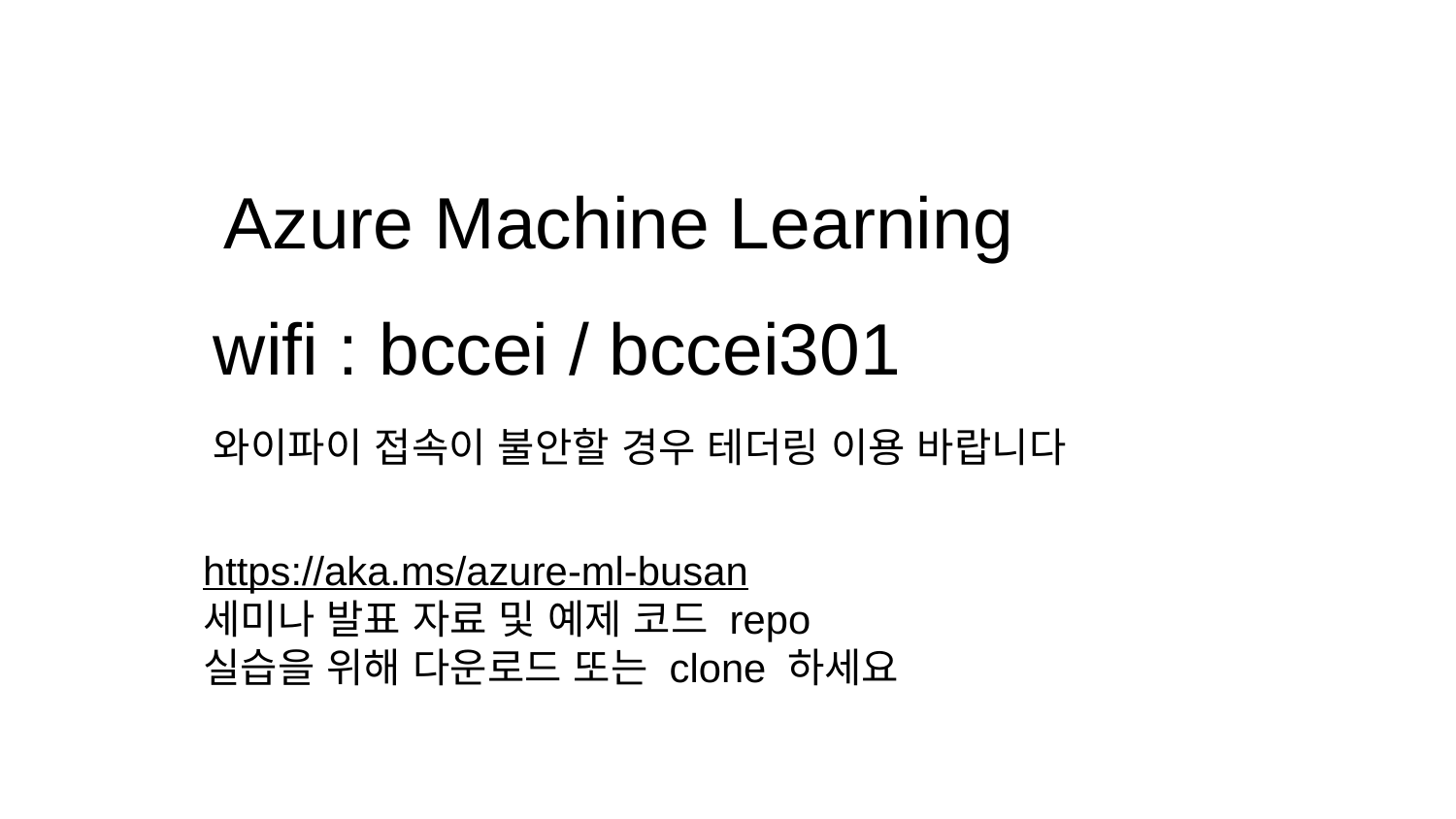

Azure Machine Learning
wifi : bccei / bccei301
와이파이 접속이 불안할 경우 테더링 이용 바랍니다

https://aka.ms/azure-ml-busan
세미나 발표 자료 및 예제 코드 repo
실습을 위해 다운로드 또는 clone 하세요